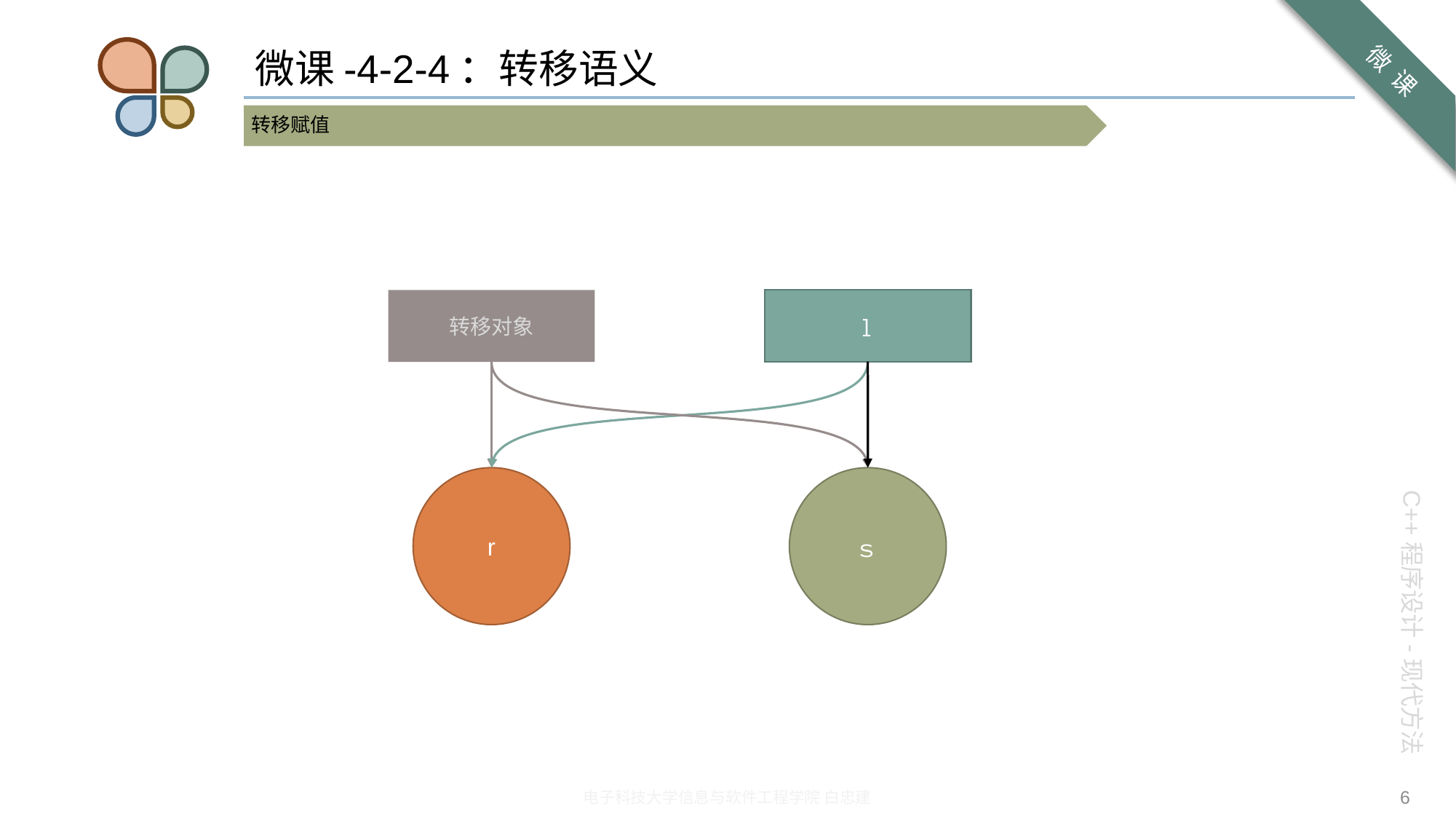

# 微课-4-2-4：转移语义
转移赋值
l
转移对象
r
s
6